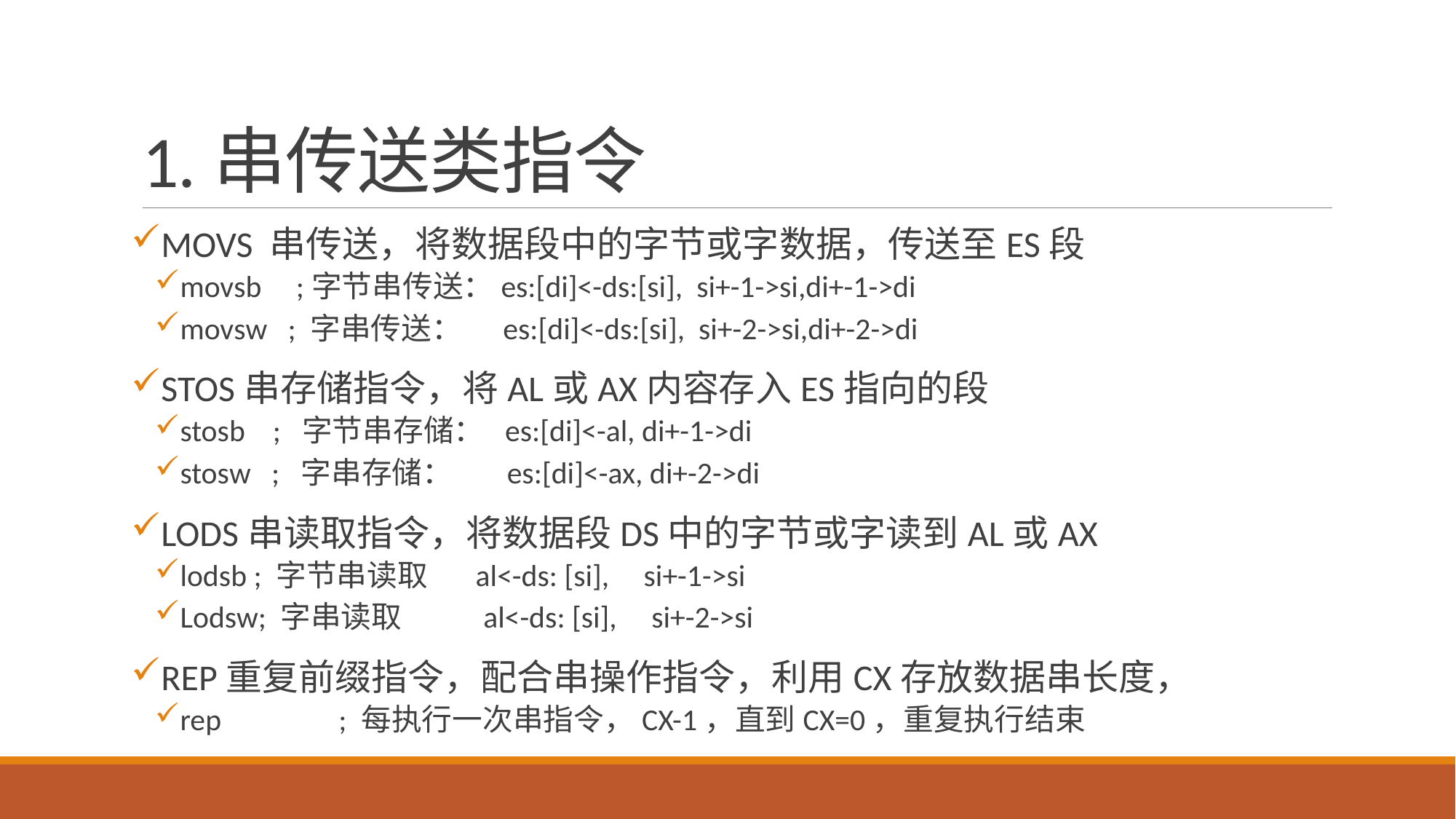

# 1.串传送类指令
MOVS 串传送，将数据段中的字节或字数据，传送至ES段
movsb     ;字节串传送：es:[di]<-ds:[si],  si+-1->si,di+-1->di
movsw   ; 字串传送：     es:[di]<-ds:[si],  si+-2->si,di+-2->di
STOS串存储指令，将AL或AX内容存入ES指向的段
stosb    ;  字节串存储：  es:[di]<-al, di+-1->di
stosw   ;  字串存储：       es:[di]<-ax, di+-2->di
LODS串读取指令，将数据段DS中的字节或字读到AL或AX
lodsb ; 字节串读取      al<-ds: [si],     si+-1->si
Lodsw; 字串读取           al<-ds: [si],     si+-2->si
REP重复前缀指令，配合串操作指令，利用CX存放数据串长度，
rep                 ; 每执行一次串指令，CX-1，直到CX=0，重复执行结束